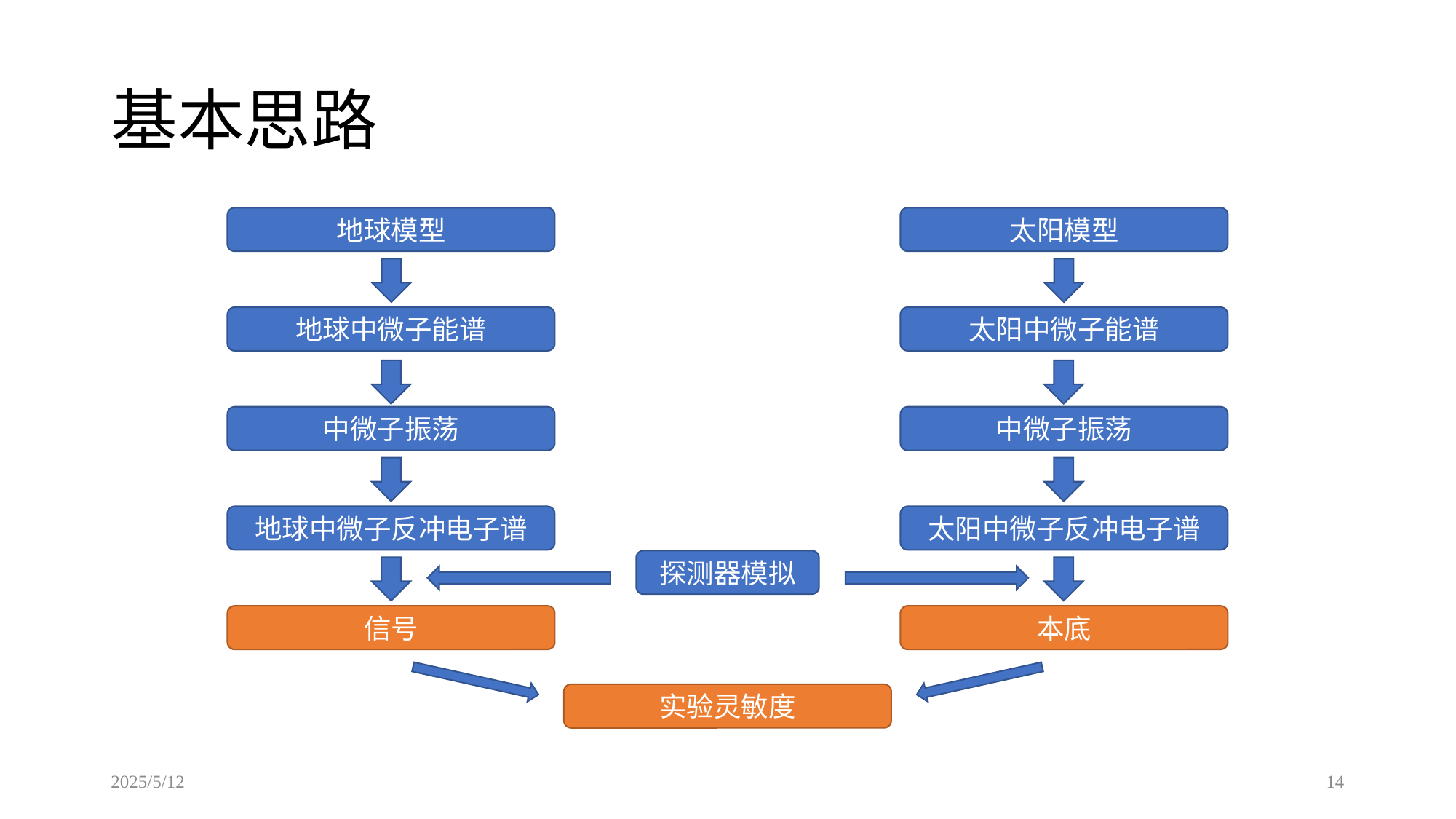

# 基本思路
地球模型
太阳模型

地球中微子能谱
太阳中微子能谱

中微子振荡
中微子振荡

地球中微子反冲电子谱
太阳中微子反冲电子谱
探测器模拟

信号
本底

实验灵敏度
2025/5/12

14